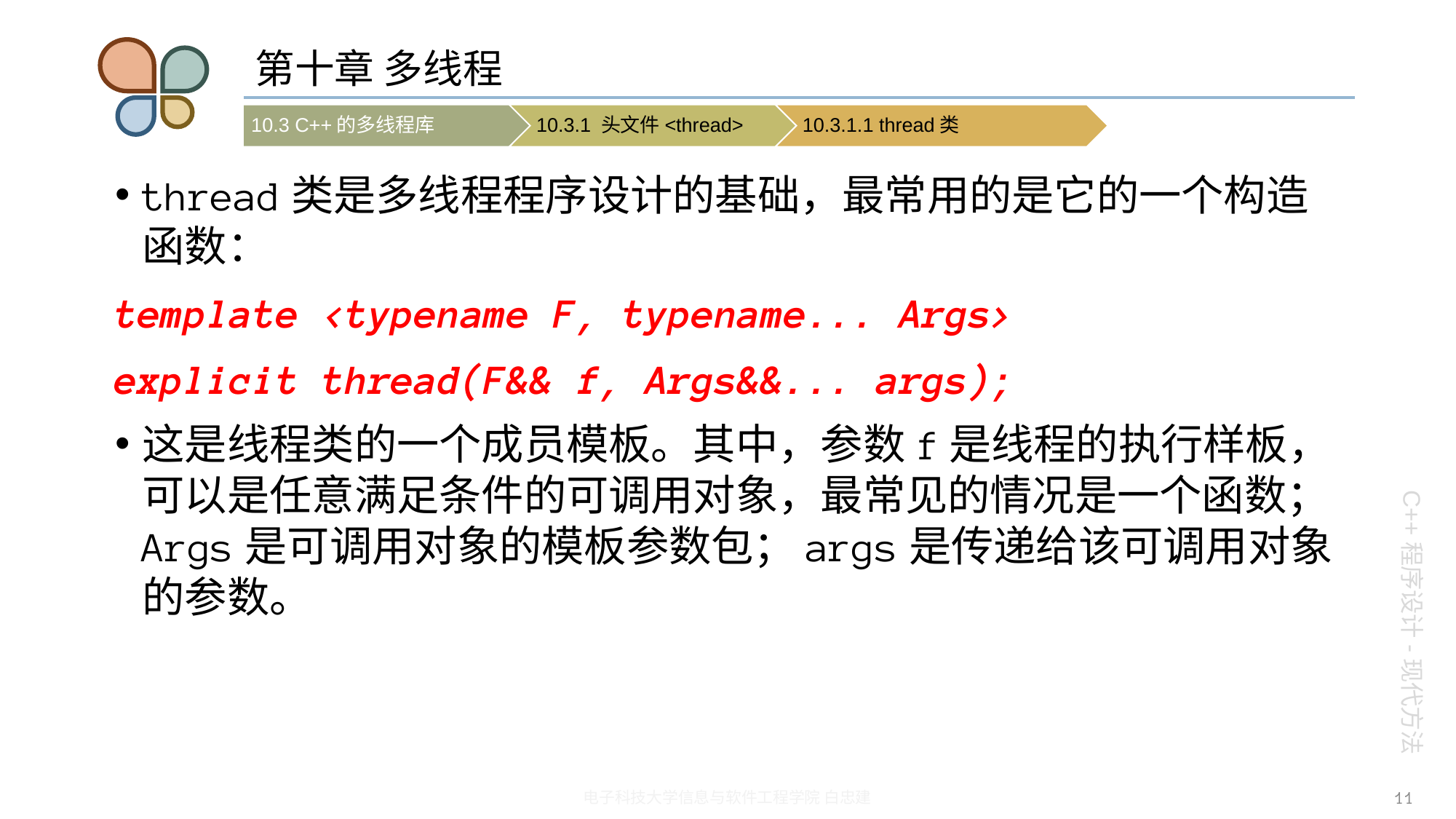

# 第十章 多线程
10.3 C++的多线程库
10.3.1 头文件<thread>
10.3.1.1 thread类
thread类是多线程程序设计的基础，最常用的是它的一个构造函数：
template <typename F, typename... Args>
explicit thread(F&& f, Args&&... args);
这是线程类的一个成员模板。其中，参数f是线程的执行样板，可以是任意满足条件的可调用对象，最常见的情况是一个函数；Args是可调用对象的模板参数包；args是传递给该可调用对象的参数。
11